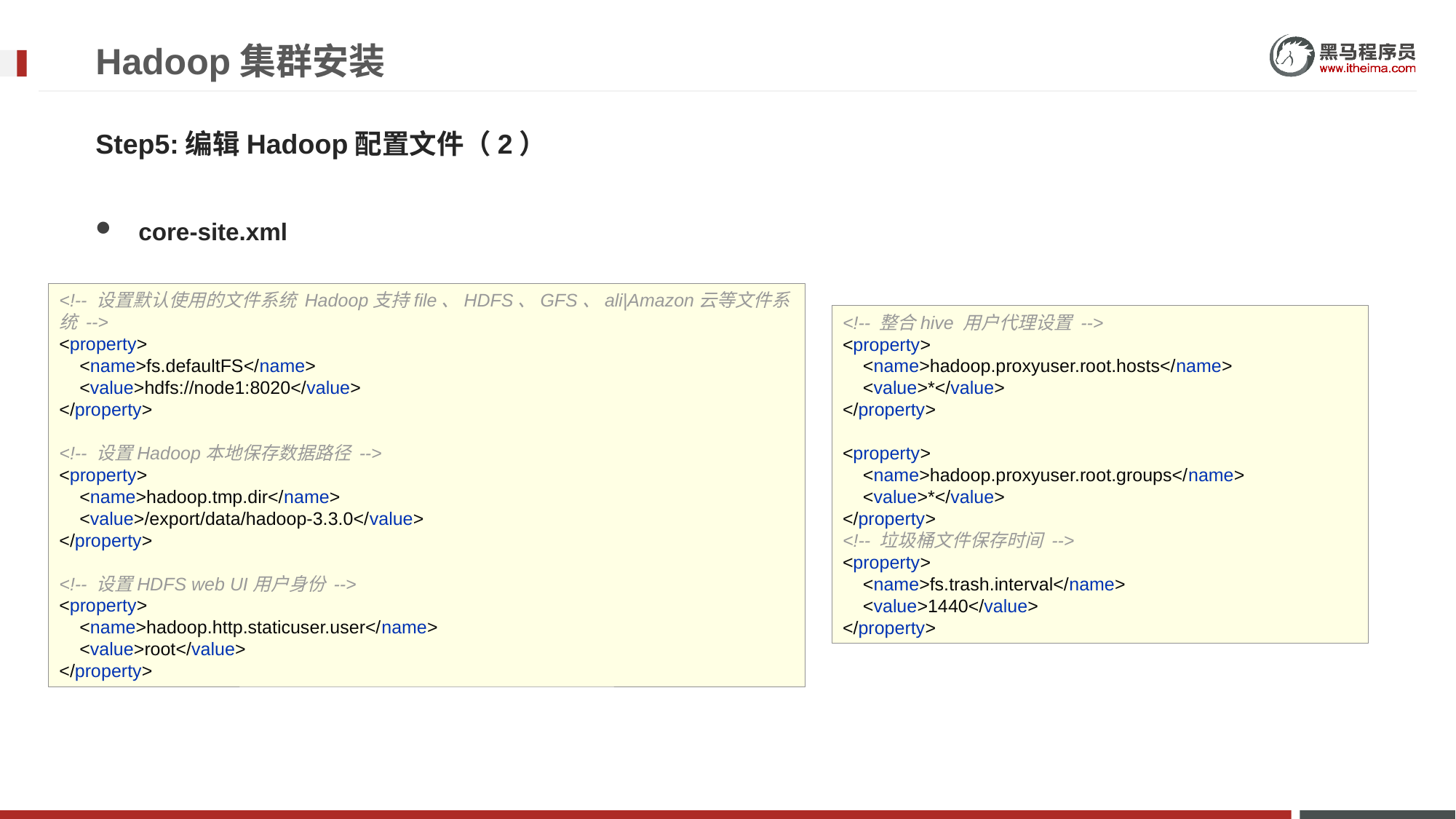

# Hadoop集群安装
Step5:编辑Hadoop配置文件（2）
core-site.xml

<!-- 设置默认使用的文件系统 Hadoop支持file、HDFS、GFS、ali|Amazon云等文件系统 -->
<property>
    <name>fs.defaultFS</name>
    <value>hdfs://node1:8020</value>
</property>
<!-- 设置Hadoop本地保存数据路径 -->
<property>
    <name>hadoop.tmp.dir</name>
    <value>/export/data/hadoop-3.3.0</value>
</property>
<!-- 设置HDFS web UI用户身份 -->
<property>
    <name>hadoop.http.staticuser.user</name>
    <value>root</value>
</property>
<!-- 整合hive 用户代理设置 -->
<property>
    <name>hadoop.proxyuser.root.hosts</name>
    <value>*</value>
</property>
<property>
    <name>hadoop.proxyuser.root.groups</name>
    <value>*</value>
</property>
<!-- 垃圾桶文件保存时间 -->
<property>
    <name>fs.trash.interval</name>
    <value>1440</value>
</property>